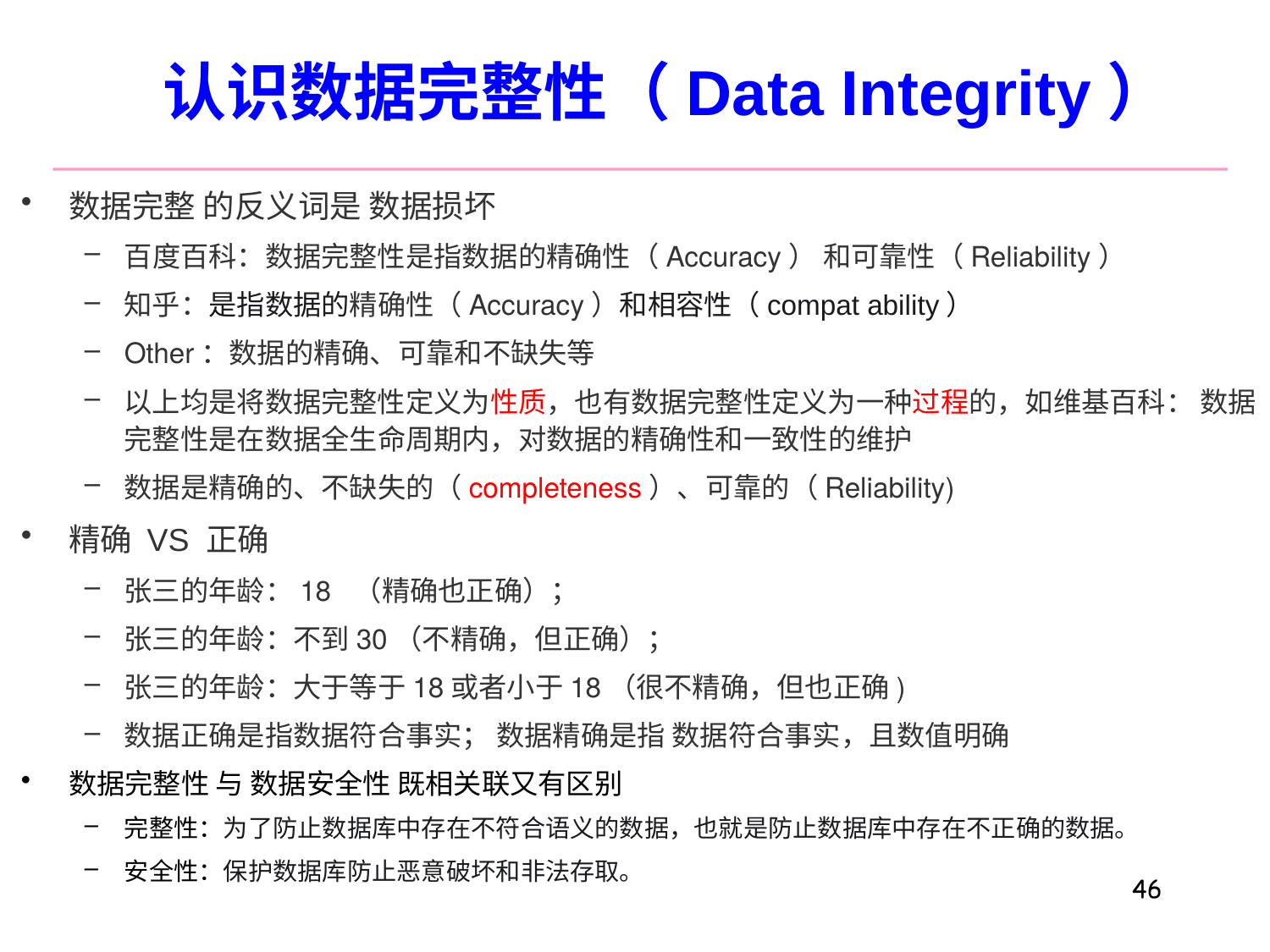

# 认识数据完整性（Data Integrity）
数据完整 的反义词是 数据损坏
百度百科：数据完整性是指数据的精确性（Accuracy） 和可靠性（Reliability）
知乎：是指数据的精确性（Accuracy）和相容性（compat ability）
Other：数据的精确、可靠和不缺失等
以上均是将数据完整性定义为性质，也有数据完整性定义为一种过程的，如维基百科： 数据完整性是在数据全生命周期内，对数据的精确性和一致性的维护
数据是精确的、不缺失的（completeness）、可靠的（Reliability)
精确 VS 正确
张三的年龄：18  （精确也正确）；
张三的年龄：不到30（不精确，但正确）；
张三的年龄：大于等于18或者小于18（很不精确，但也正确)
数据正确是指数据符合事实； 数据精确是指 数据符合事实，且数值明确
数据完整性 与 数据安全性 既相关联又有区别
完整性：为了防止数据库中存在不符合语义的数据，也就是防止数据库中存在不正确的数据。
安全性：保护数据库防止恶意破坏和非法存取。

46